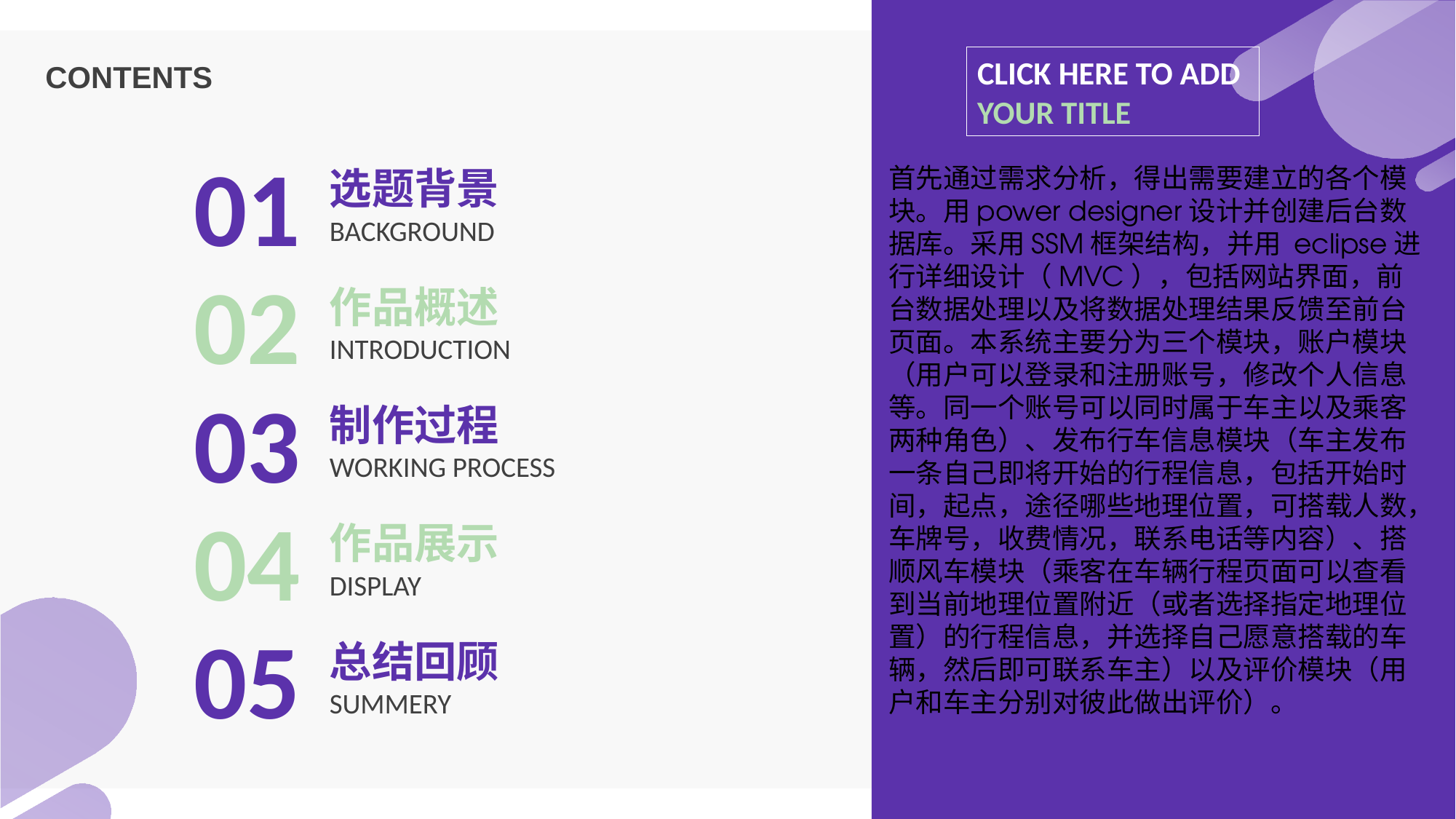

CONTENTS
CLICK HERE TO ADD
YOUR TITLE
01
选题背景
BACKGROUND
首先通过需求分析，得出需要建立的各个模块。用power designer设计并创建后台数据库。采用SSM框架结构，并用 eclipse进行详细设计（MVC），包括网站界面，前台数据处理以及将数据处理结果反馈至前台页面。本系统主要分为三个模块，账户模块（用户可以登录和注册账号，修改个人信息等。同一个账号可以同时属于车主以及乘客两种角色）、发布行车信息模块（车主发布一条自己即将开始的行程信息，包括开始时间，起点，途径哪些地理位置，可搭载人数，车牌号，收费情况，联系电话等内容）、搭顺风车模块（乘客在车辆行程页面可以查看到当前地理位置附近（或者选择指定地理位置）的行程信息，并选择自己愿意搭载的车辆，然后即可联系车主）以及评价模块（用户和车主分别对彼此做出评价）。
02
作品概述
INTRODUCTION
03
制作过程
WORKING PROCESS
04
作品展示
DISPLAY
05
总结回顾
SUMMERY